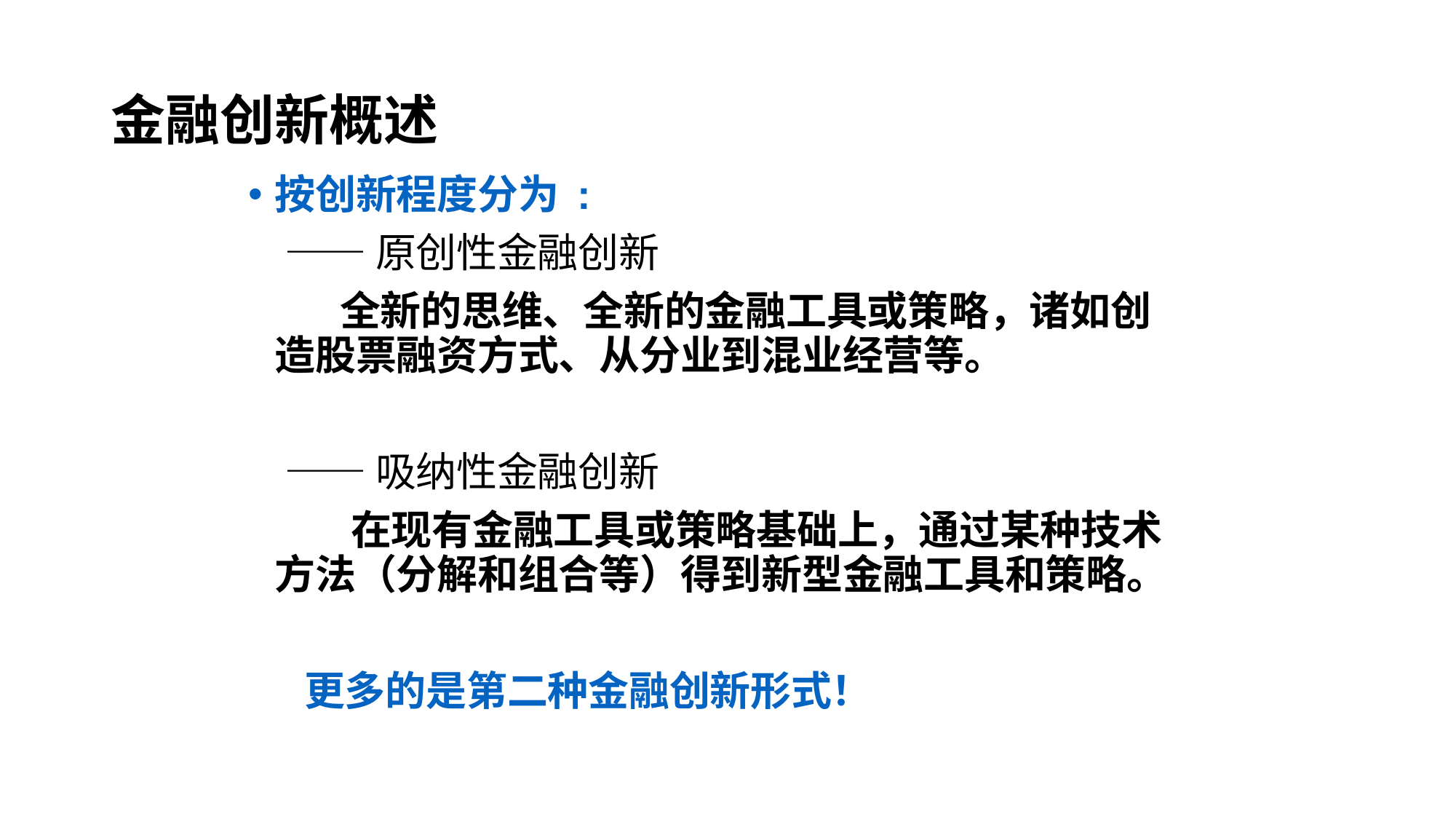

金融创新概述
按创新程度分为 :
    ——原创性金融创新
         全新的思维、全新的金融工具或策略，诸如创造股票融资方式、从分业到混业经营等。

    ——吸纳性金融创新
          在现有金融工具或策略基础上，通过某种技术方法（分解和组合等）得到新型金融工具和策略。

     更多的是第二种金融创新形式！